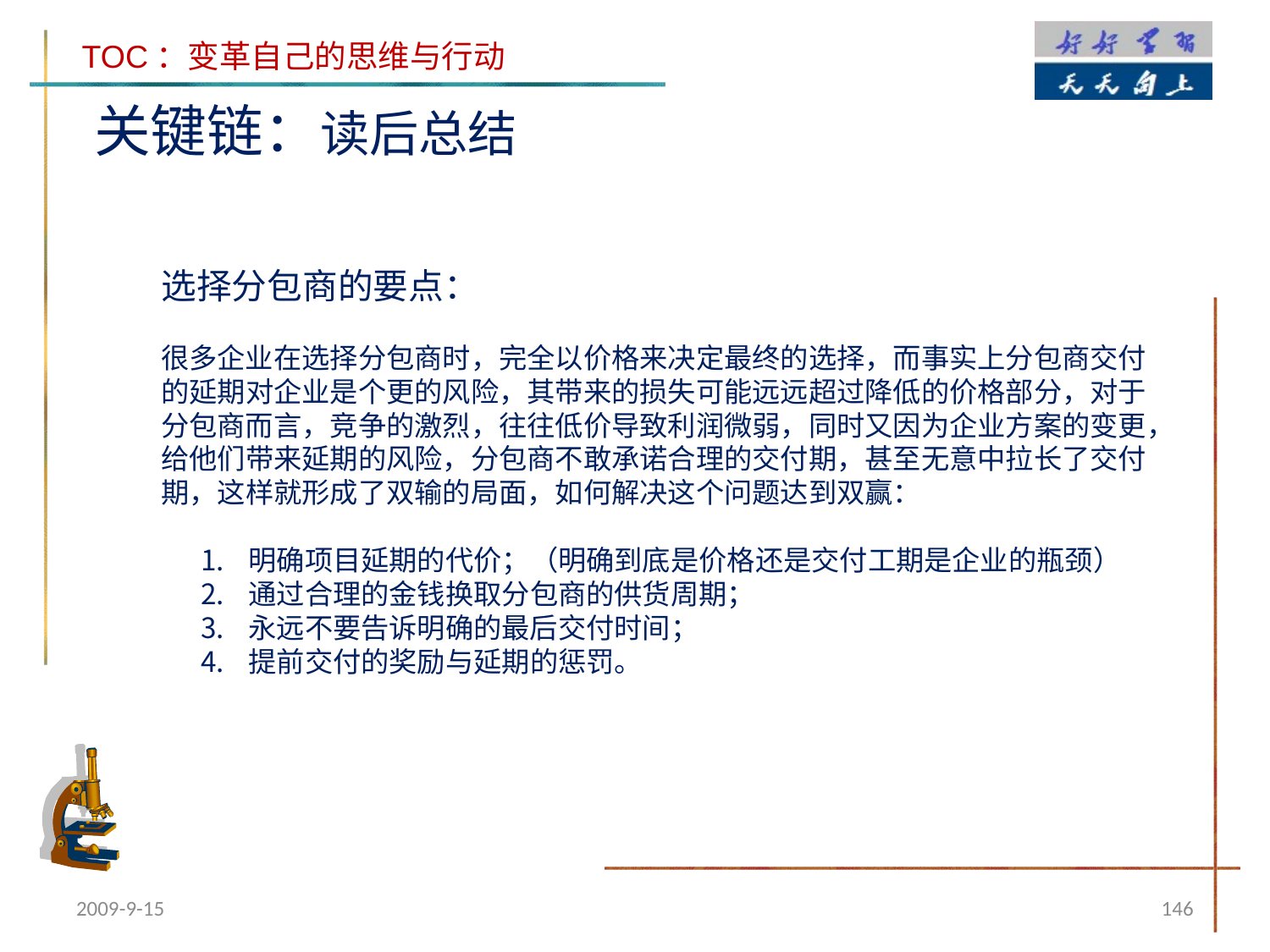

关键链：读后总结
选择分包商的要点：

很多企业在选择分包商时，完全以价格来决定最终的选择，而事实上分包商交付的延期对企业是个更的风险，其带来的损失可能远远超过降低的价格部分，对于分包商而言，竞争的激烈，往往低价导致利润微弱，同时又因为企业方案的变更，给他们带来延期的风险，分包商不敢承诺合理的交付期，甚至无意中拉长了交付期，这样就形成了双输的局面，如何解决这个问题达到双赢：

明确项目延期的代价；（明确到底是价格还是交付工期是企业的瓶颈）
通过合理的金钱换取分包商的供货周期；
永远不要告诉明确的最后交付时间；
提前交付的奖励与延期的惩罚。
2009-9-15
146